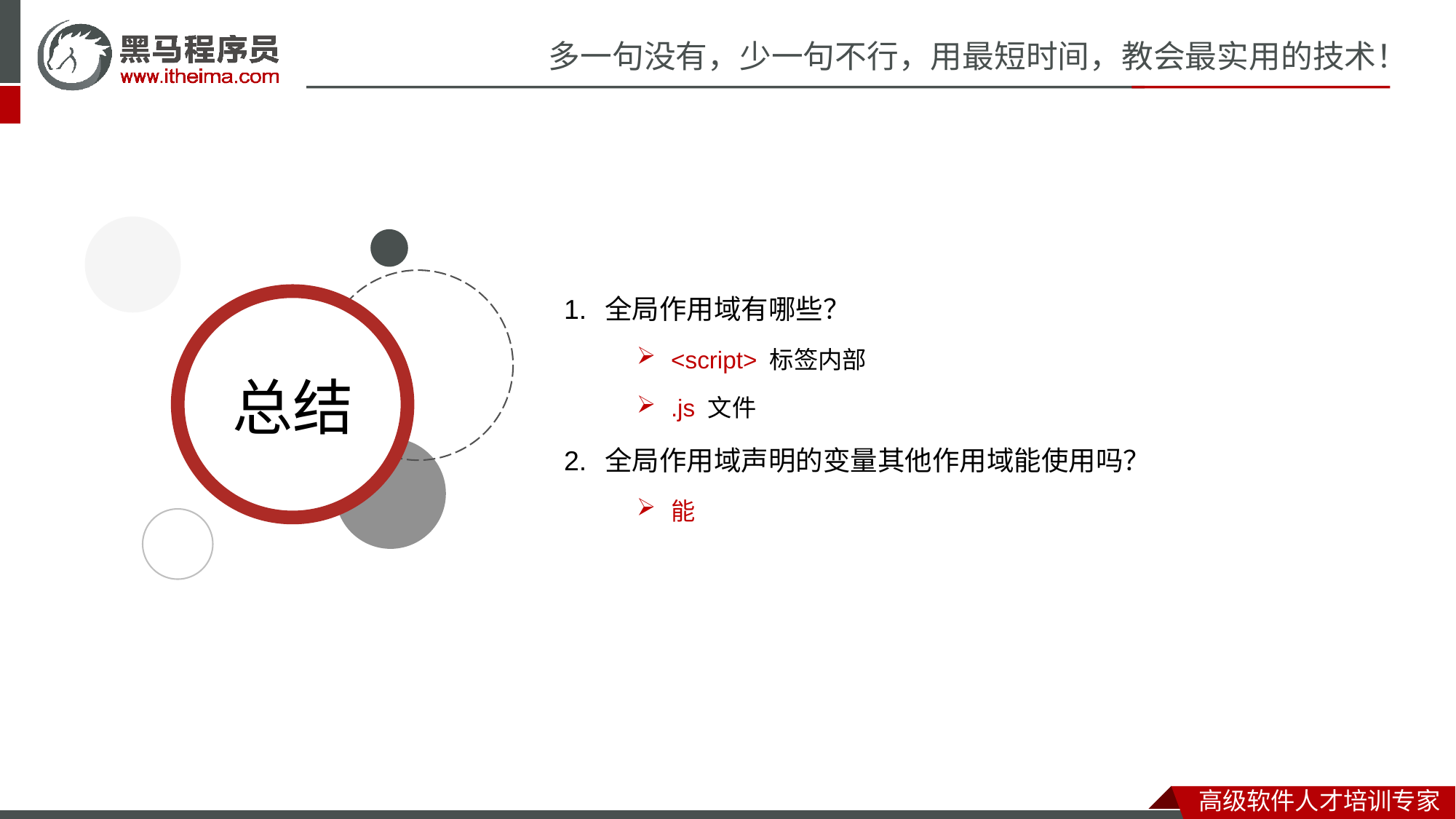

全局作用域有哪些？
<script> 标签内部
.js 文件
全局作用域声明的变量其他作用域能使用吗？
能